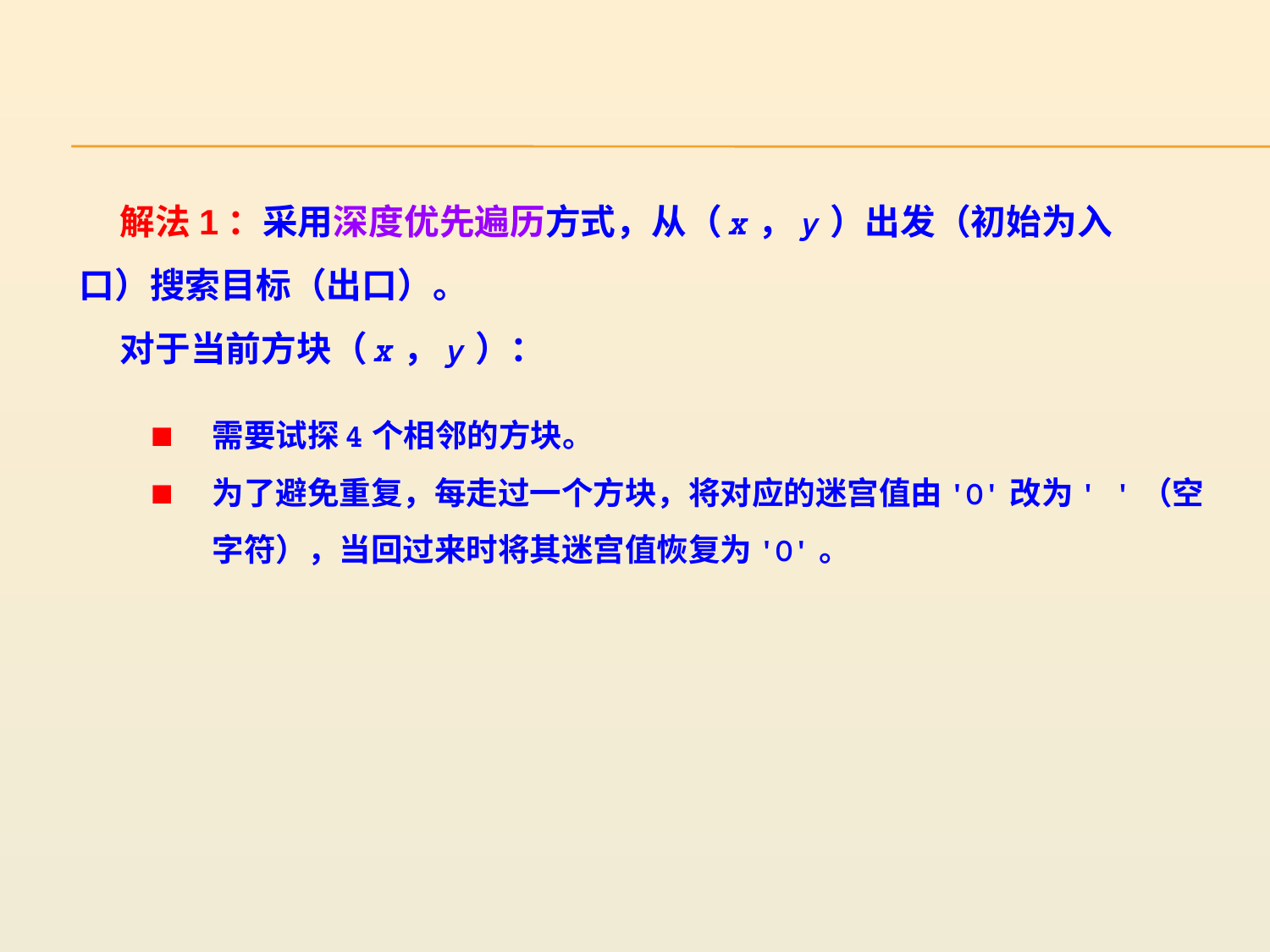

解法1：采用深度优先遍历方式，从（x，y）出发（初始为入口）搜索目标（出口）。
    对于当前方块（x，y）：
需要试探4个相邻的方块。
为了避免重复，每走过一个方块，将对应的迷宫值由'O'改为' '（空字符），当回过来时将其迷宫值恢复为'O'。